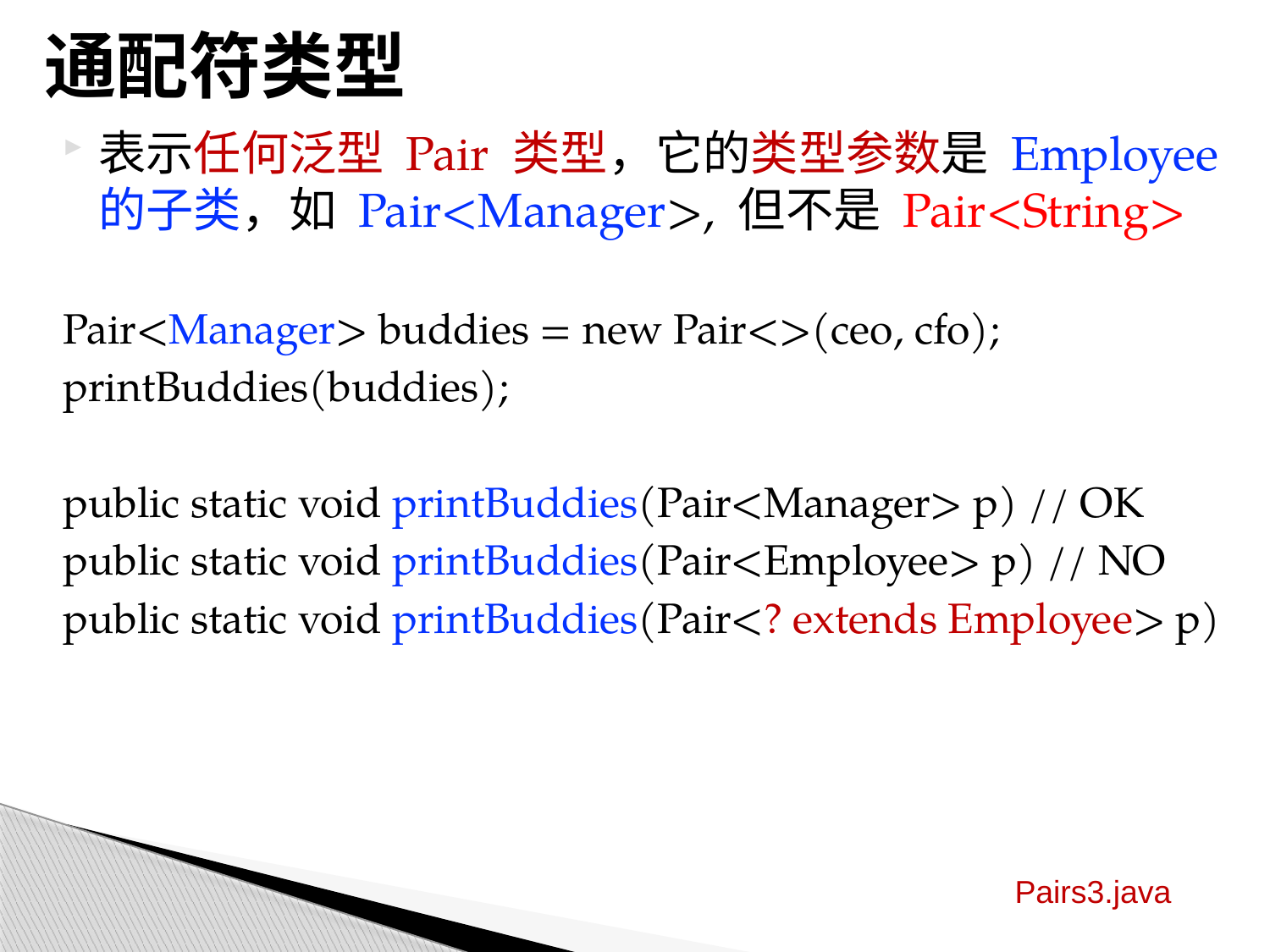

# 通配符类型
表示任何泛型 Pair 类型，它的类型参数是 Employee 的子类，如 Pair<Manager>, 但不是 Pair<String>

Pair<Manager> buddies = new Pair<>(ceo, cfo);
printBuddies(buddies);

public static void printBuddies(Pair<Manager> p) // OK
public static void printBuddies(Pair<Employee> p) // NO
public static void printBuddies(Pair<? extends Employee> p)

Pairs3.java